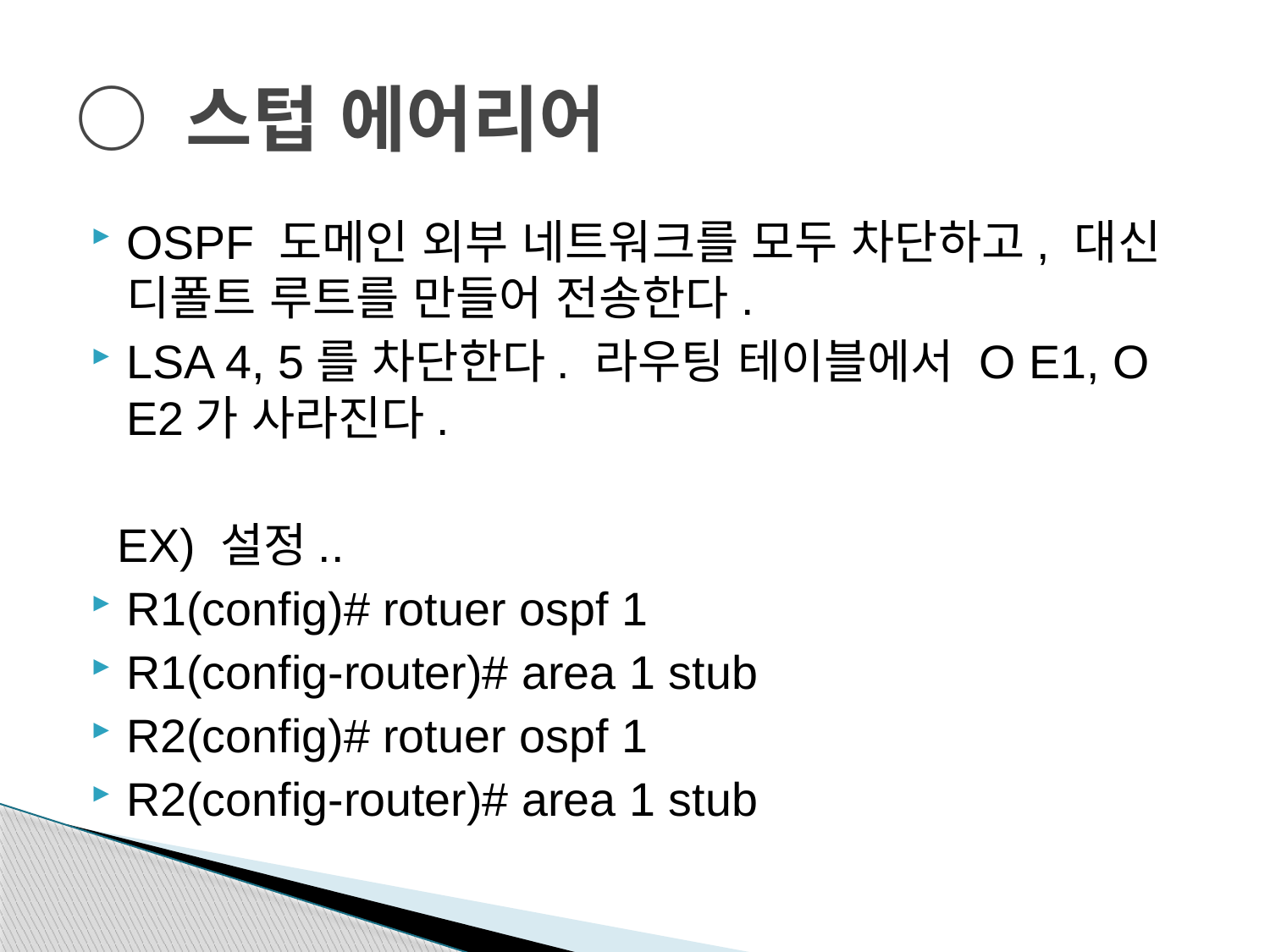

# ○ 스텁 에어리어
OSPF 도메인 외부 네트워크를 모두 차단하고, 대신 디폴트 루트를 만들어 전송한다.
LSA 4, 5를 차단한다. 라우팅 테이블에서 O E1, O E2가 사라진다.

  EX) 설정..
R1(config)# rotuer ospf 1
R1(config-router)# area 1 stub
R2(config)# rotuer ospf 1
R2(config-router)# area 1 stub